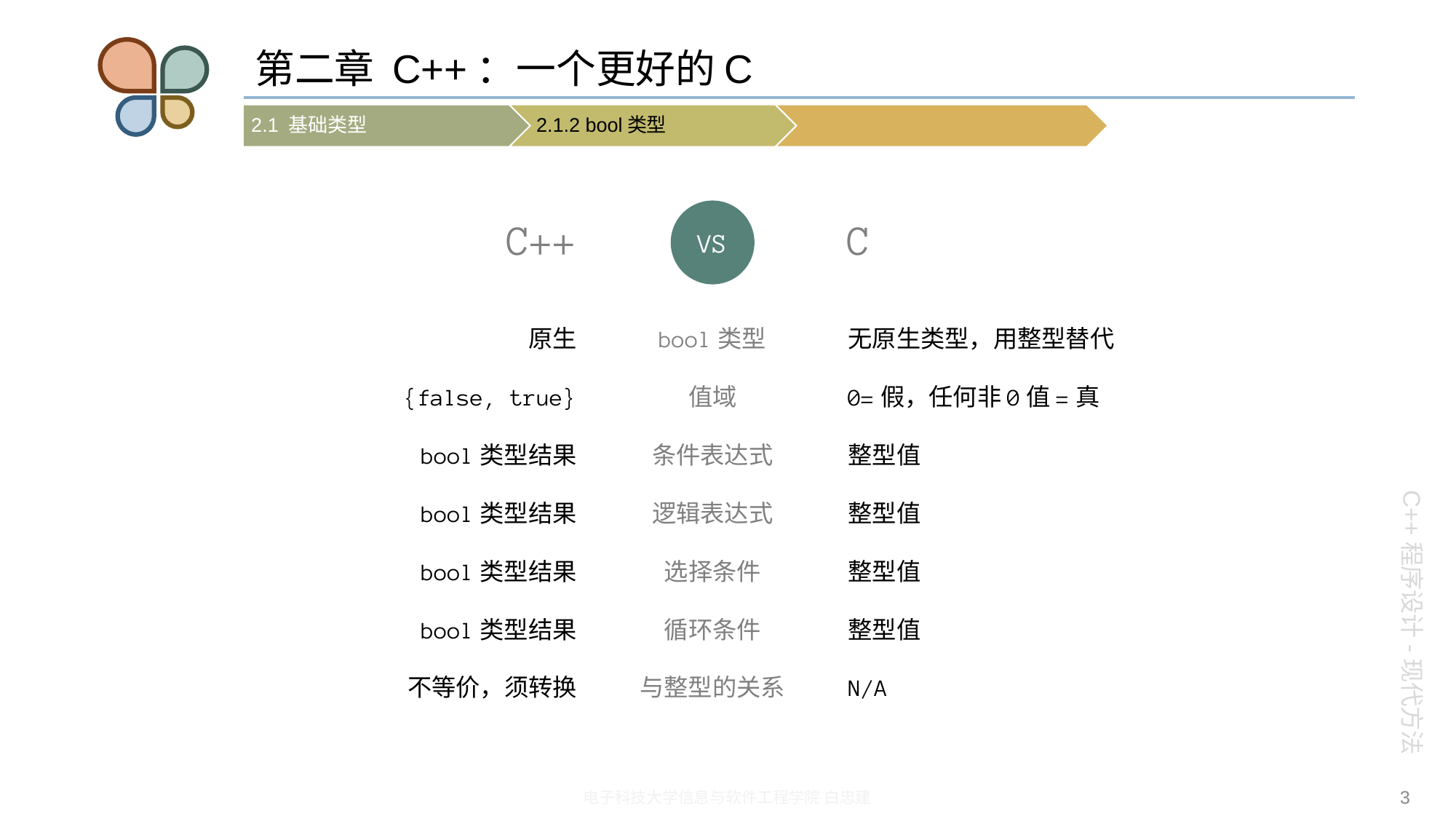

# 第二章 C++：一个更好的C
2.1 基础类型
2.1.2 bool类型

VS
C++
C
原生

{false, true}

bool类型结果

bool类型结果

bool类型结果

bool类型结果

不等价，须转换
bool类型

值域

条件表达式

逻辑表达式

选择条件

循环条件

与整型的关系
无原生类型，用整型替代

0=假，任何非0值=真

整型值

整型值

整型值

整型值

N/A
3